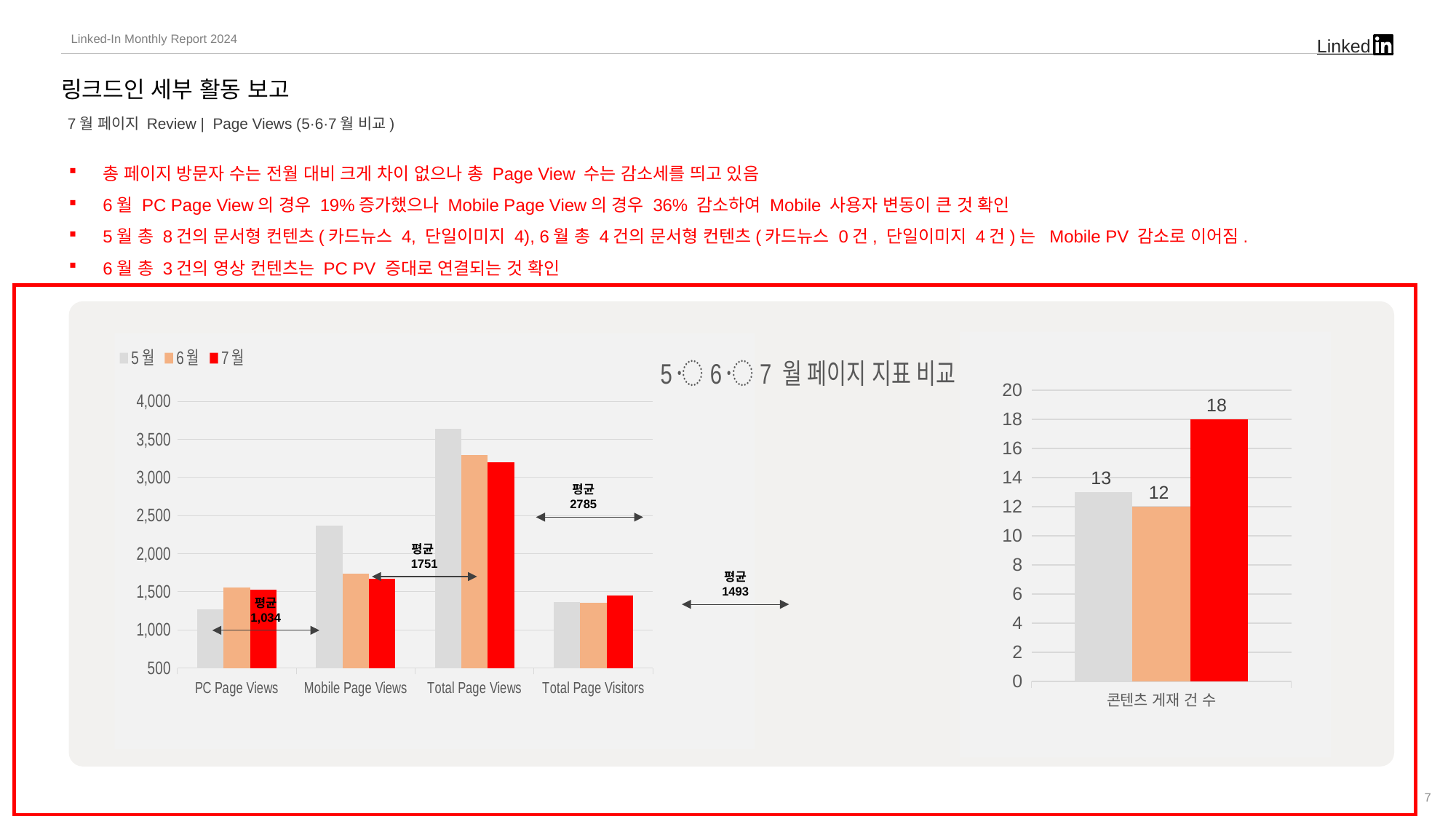

링크드인 세부 활동 보고
7월 페이지 Review |  Page Views (5·6·7월 비교)
총 페이지 방문자 수는 전월 대비 크게 차이 없으나 총 Page View 수는 감소세를 띄고 있음
6월 PC Page View의 경우 19%증가했으나 Mobile Page View의 경우 36% 감소하여 Mobile 사용자 변동이 큰 것 확인
5월 총 8건의 문서형 컨텐츠(카드뉴스 4, 단일이미지 4), 6월 총 4건의 문서형 컨텐츠(카드뉴스 0건, 단일이미지 4건)는  Mobile PV 감소로 이어짐.
6월 총 3건의 영상 컨텐츠는 PC PV 증대로 연결되는 것 확인
영상?

### Chart

| Category | 5월 | 6월 | 7월 |
|---|---|---|---|
| 콘텐츠 게재 건 수 | 13.0 | 12.0 | 18.0 |

### Chart:

| Category | 5월 | 6월 | 7월 |
|---|---|---|---|
| PC Page Views | 1272.0 | 1558.0 | 1528.0 |
| Mobile Page Views | 2371.0 | 1740.0 | 1672.0 |
| Total Page Views | 3643.0 | 3298.0 | 3200.0 |
| Total Page Visitors | 1367.0 | 1353.0 | 1456.0 |
평균
2785
평균
1751
평균
1493
평균 1,034
7